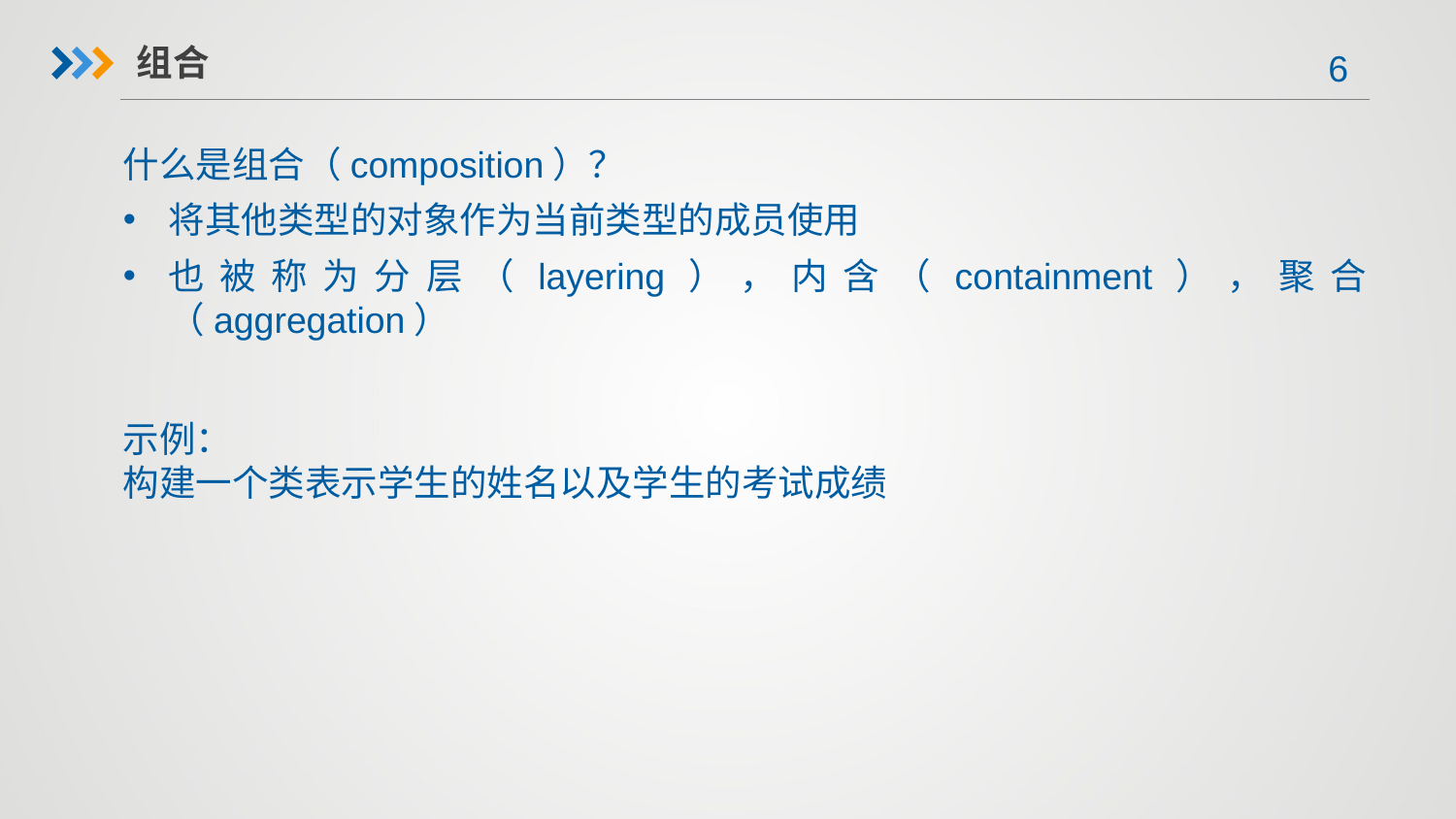

组合
什么是组合（composition）？
将其他类型的对象作为当前类型的成员使用
也被称为分层（layering），内含（containment），聚合（aggregation）
示例：
构建一个类表示学生的姓名以及学生的考试成绩